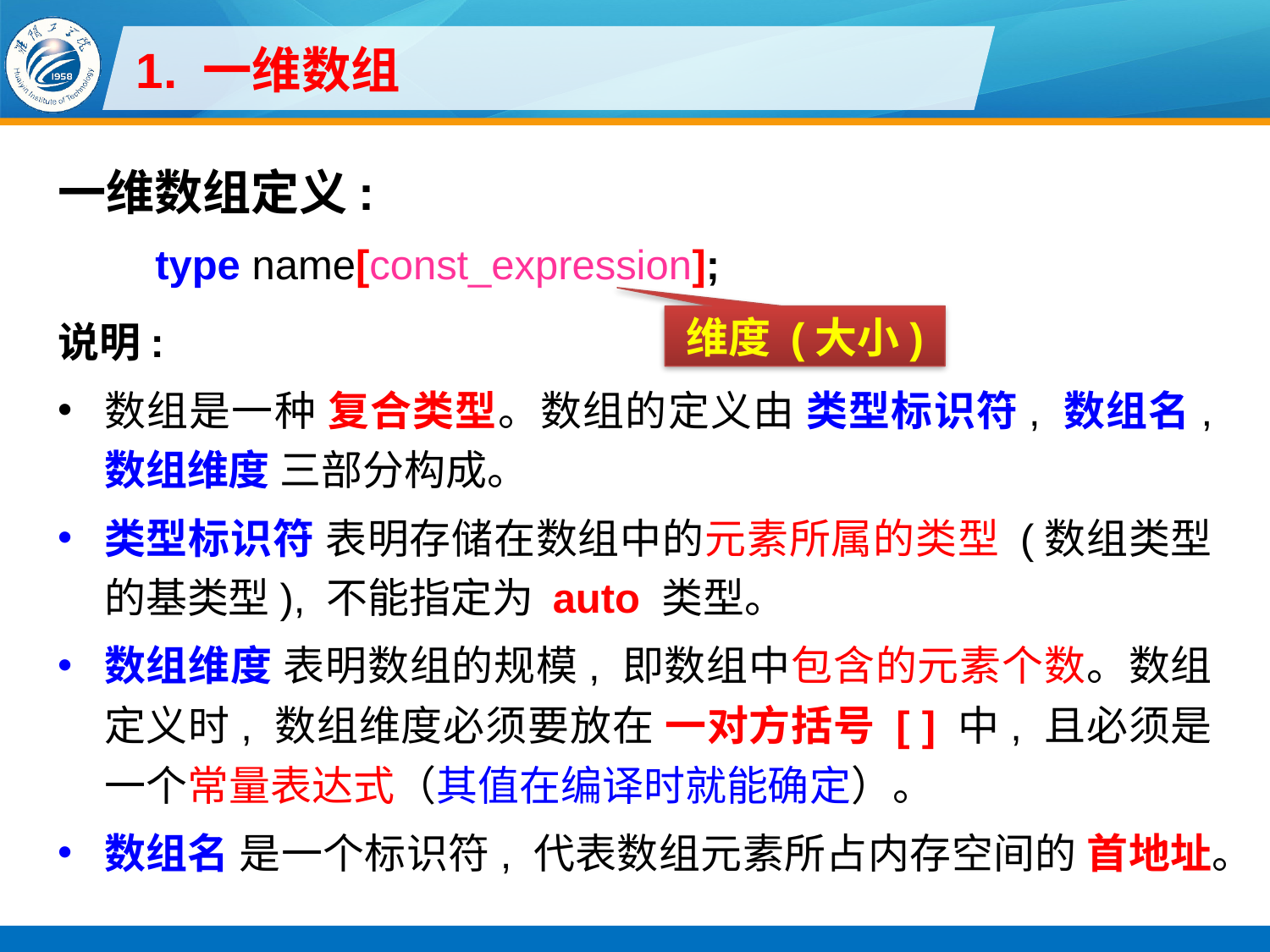

# 1. 一维数组
一维数组定义:
type name[const_expression];
说明:
数组是一种 复合类型。数组的定义由 类型标识符, 数组名, 数组维度 三部分构成。
类型标识符 表明存储在数组中的元素所属的类型 (数组类型的基类型), 不能指定为 auto 类型。
数组维度 表明数组的规模, 即数组中包含的元素个数。数组定义时, 数组维度必须要放在 一对方括号 [ ] 中, 且必须是一个常量表达式（其值在编译时就能确定）。
数组名 是一个标识符, 代表数组元素所占内存空间的 首地址。
维度 (大小)